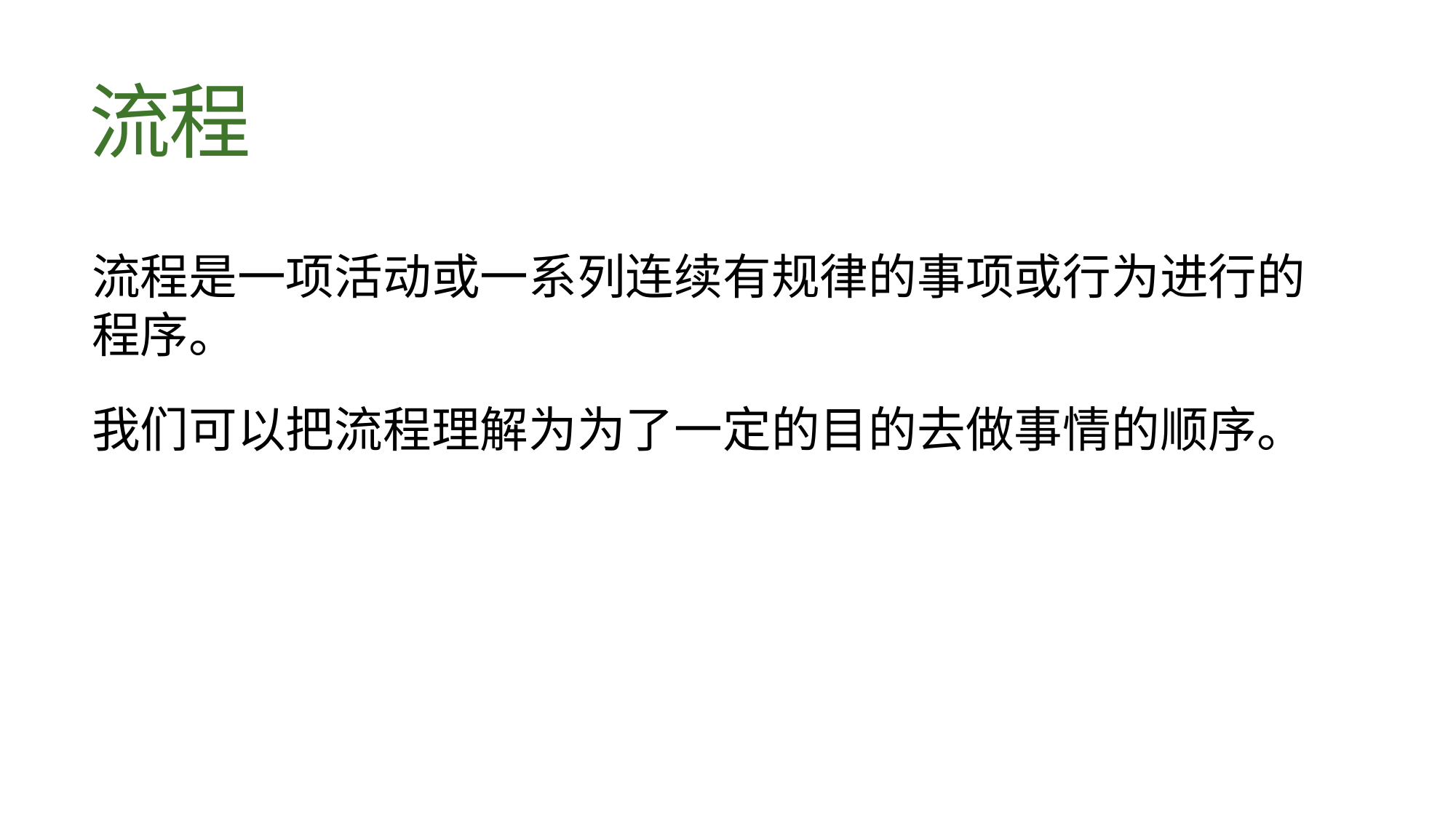

# 流程
流程是一项活动或一系列连续有规律的事项或行为进行的程序。
我们可以把流程理解为为了一定的目的去做事情的顺序。